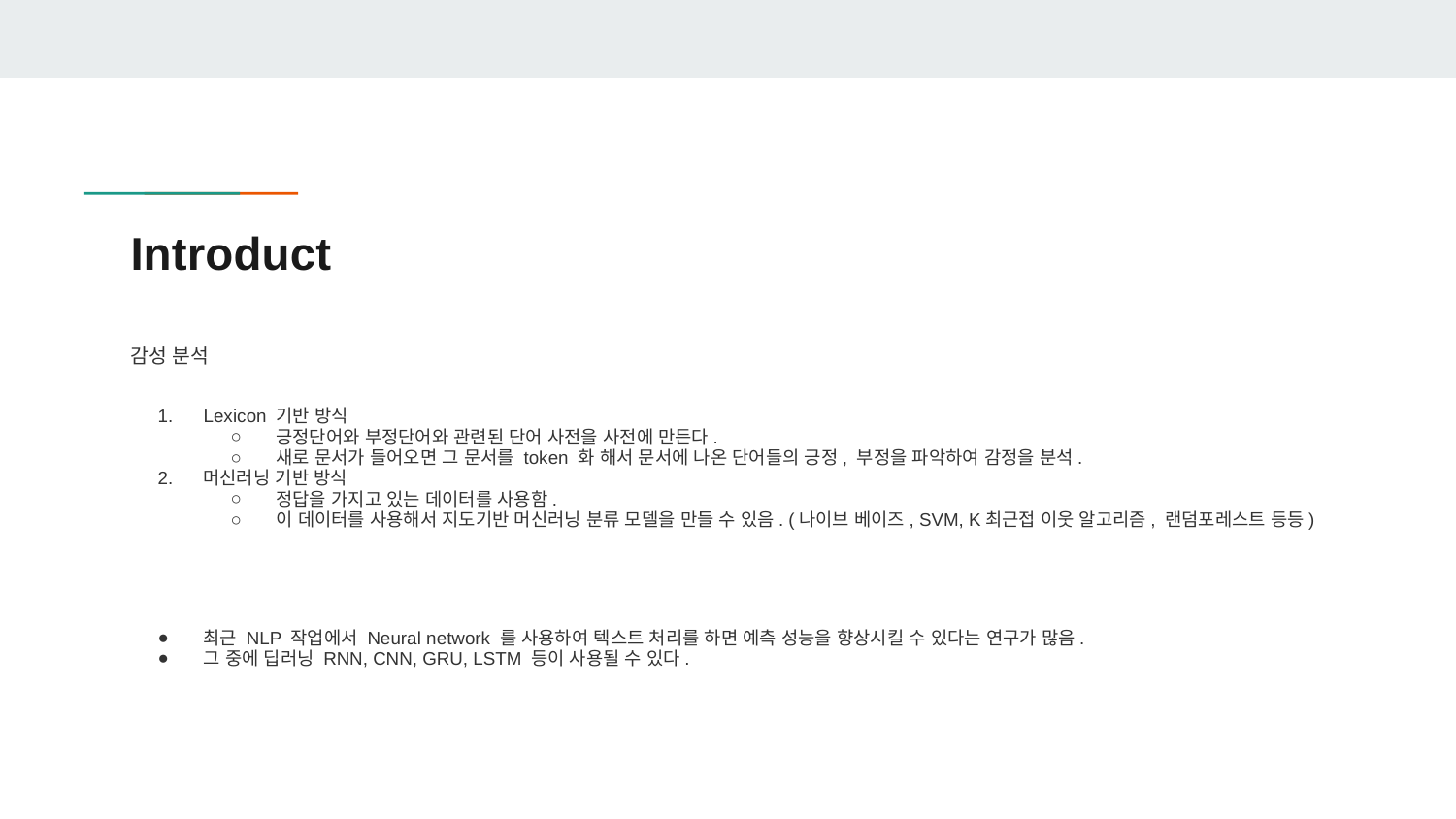

# Introduct
감성 분석
Lexicon 기반 방식
긍정단어와 부정단어와 관련된 단어 사전을 사전에 만든다.
새로 문서가 들어오면 그 문서를 token 화 해서 문서에 나온 단어들의 긍정, 부정을 파악하여 감정을 분석.
머신러닝 기반 방식
정답을 가지고 있는 데이터를 사용함.
이 데이터를 사용해서 지도기반 머신러닝 분류 모델을 만들 수 있음. (나이브 베이즈, SVM, K최근접 이웃 알고리즘, 랜덤포레스트 등등)

최근 NLP 작업에서 Neural network 를 사용하여 텍스트 처리를 하면 예측 성능을 향상시킬 수 있다는 연구가 많음.
그 중에 딥러닝 RNN, CNN, GRU, LSTM 등이 사용될 수 있다.